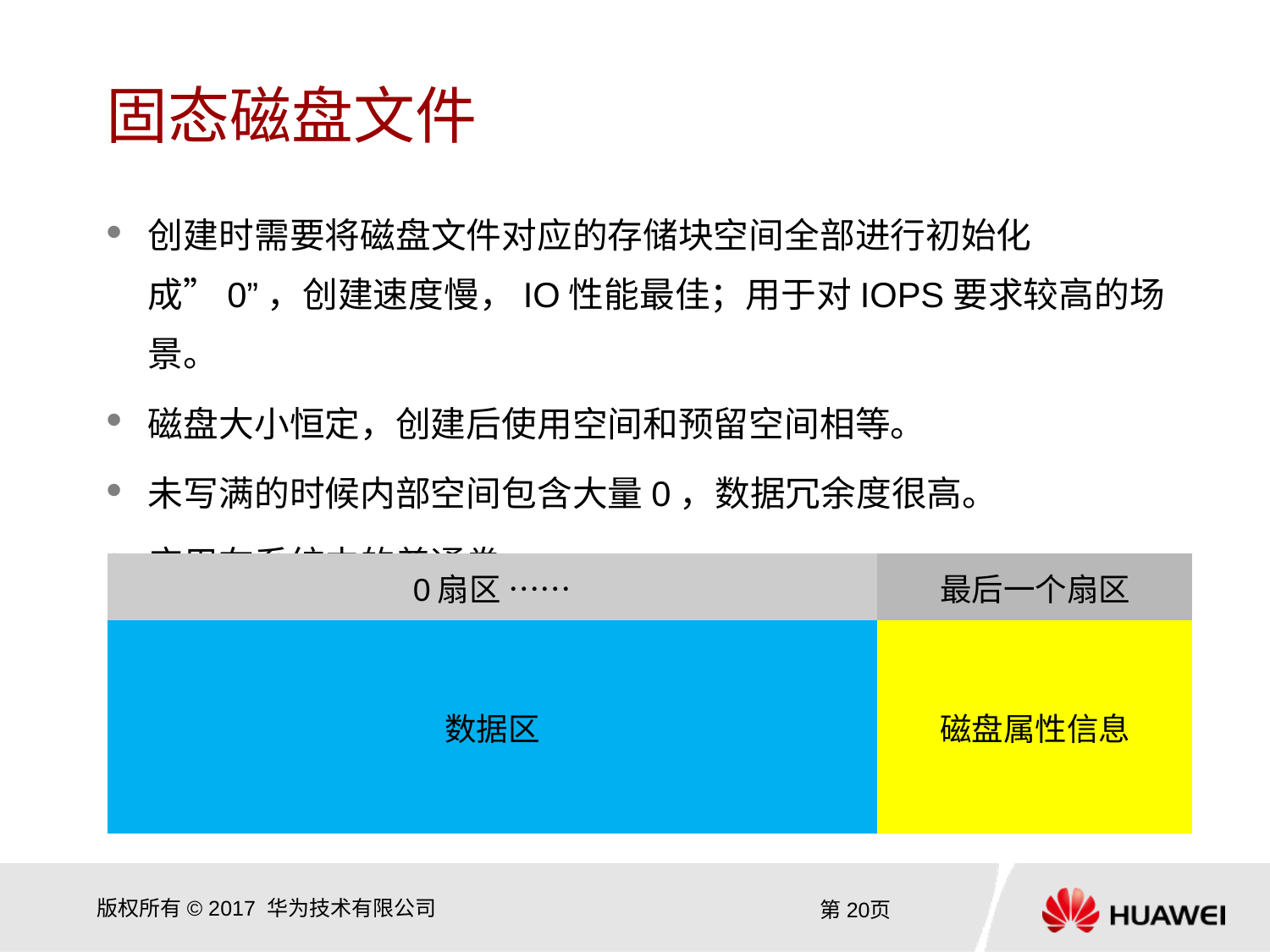

# 固态磁盘文件
创建时需要将磁盘文件对应的存储块空间全部进行初始化成”0”，创建速度慢，IO性能最佳；用于对IOPS要求较高的场景。
磁盘大小恒定，创建后使用空间和预留空间相等。
未写满的时候内部空间包含大量0，数据冗余度很高。
应用在系统中的普通卷。

| 0扇区 …… | 最后一个扇区 |
| --- | --- |
| 数据区 | 磁盘属性信息 |